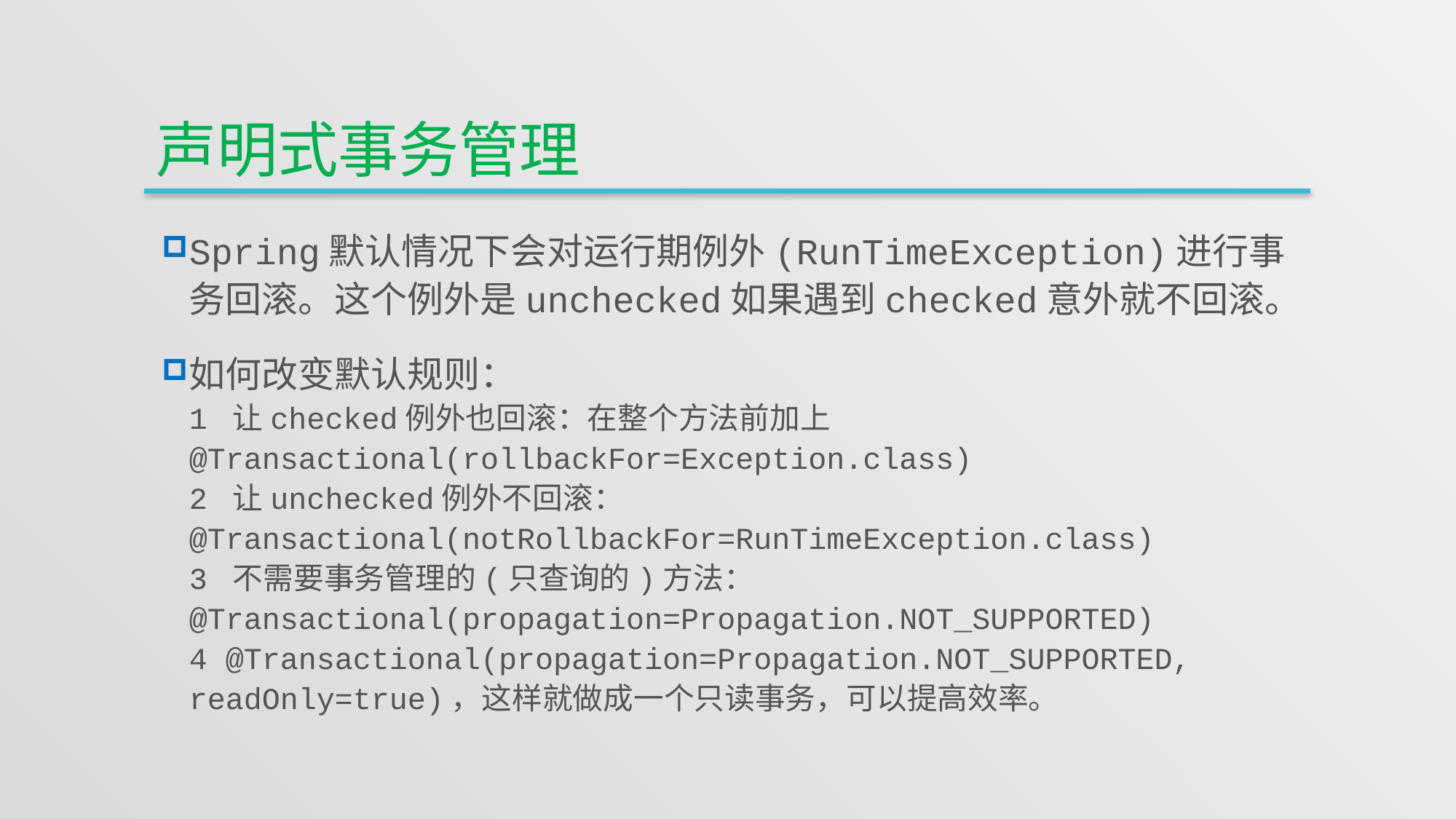

# 声明式事务管理
Spring默认情况下会对运行期例外(RunTimeException)进行事务回滚。这个例外是unchecked如果遇到checked意外就不回滚。
如何改变默认规则：
1 让checked例外也回滚：在整个方法前加上 @Transactional(rollbackFor=Exception.class)
2 让unchecked例外不回滚： @Transactional(notRollbackFor=RunTimeException.class)
3 不需要事务管理的(只查询的)方法：@Transactional(propagation=Propagation.NOT_SUPPORTED)
4 @Transactional(propagation=Propagation.NOT_SUPPORTED, readOnly=true)，这样就做成一个只读事务，可以提高效率。